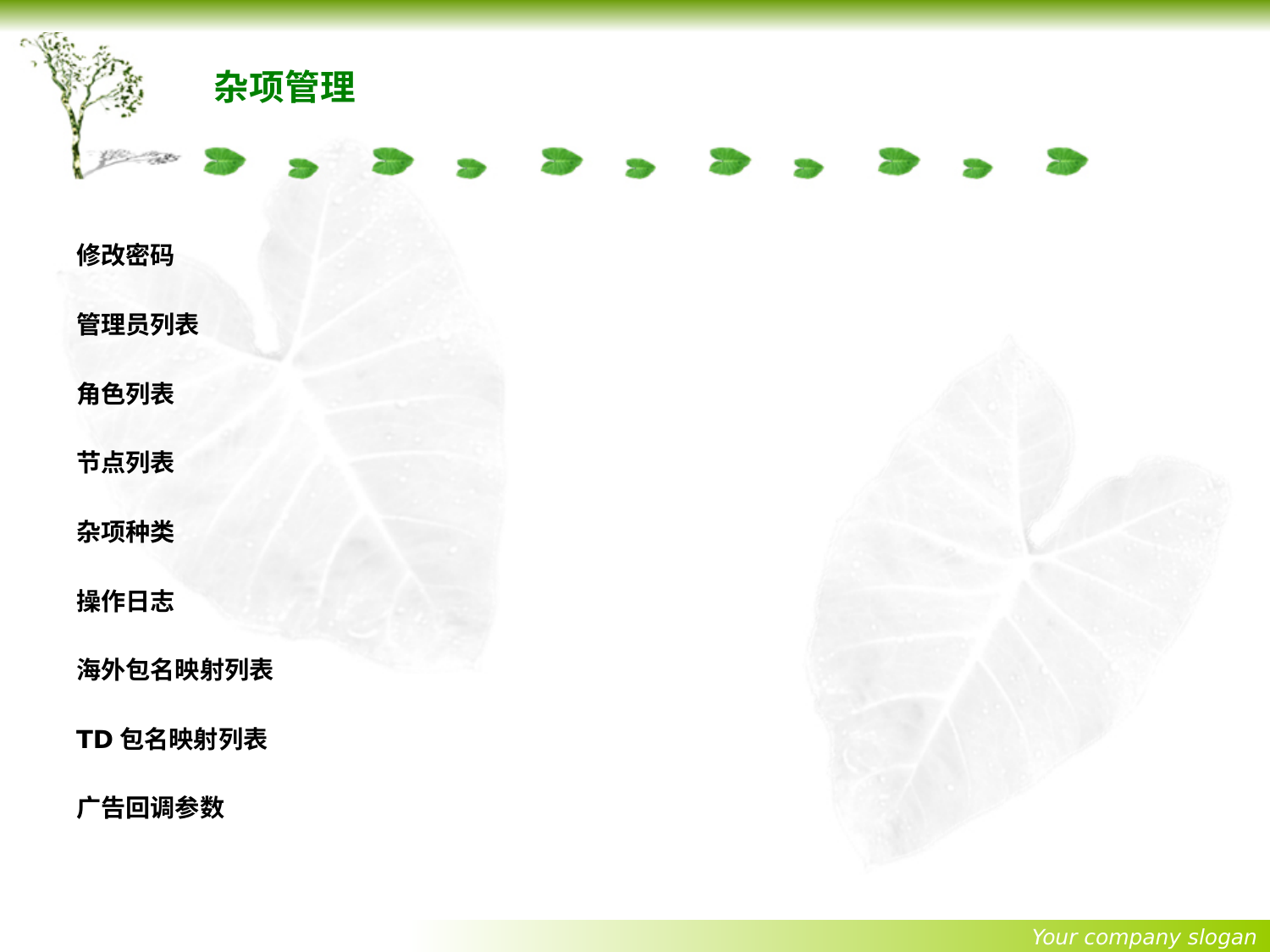

# 杂项管理

修改密码

管理员列表

角色列表

节点列表

杂项种类

操作日志

海外包名映射列表

TD包名映射列表

广告回调参数